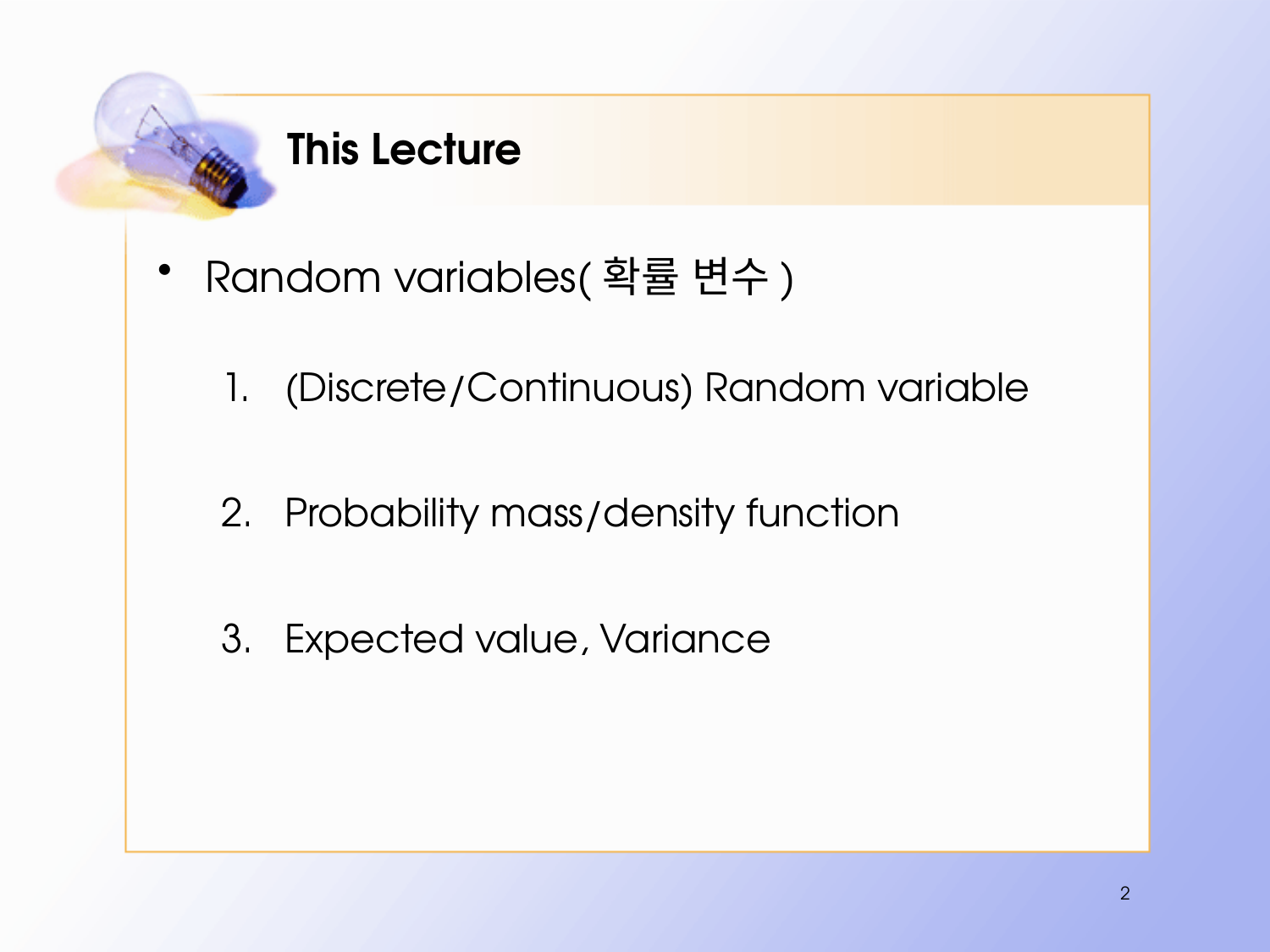

# This Lecture
Random variables(확률 변수)

(Discrete/Continuous) Random variable

Probability mass/density function

Expected value, Variance
2